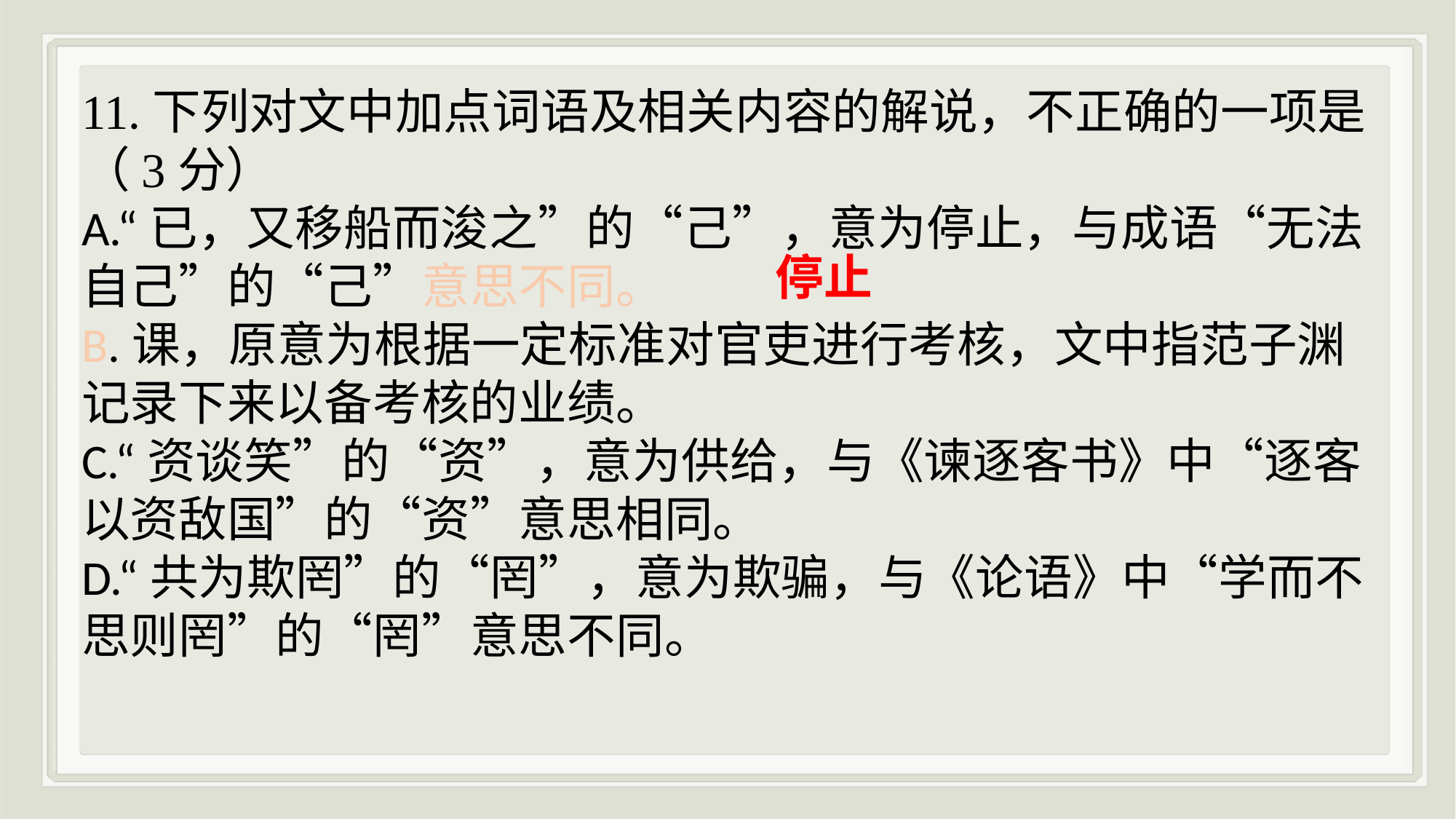

11.下列对文中加点词语及相关内容的解说，不正确的一项是（3分）A.“已，又移船而浚之”的“己”，意为停止，与成语“无法自己”的“己”意思不同。B.课，原意为根据一定标准对官吏进行考核，文中指范子渊记录下来以备考核的业绩。C.“资谈笑”的“资”，意为供给，与《谏逐客书》中“逐客以资敌国”的“资”意思相同。D.“共为欺罔”的“罔”，意为欺骗，与《论语》中“学而不思则罔”的“罔”意思不同。
停止